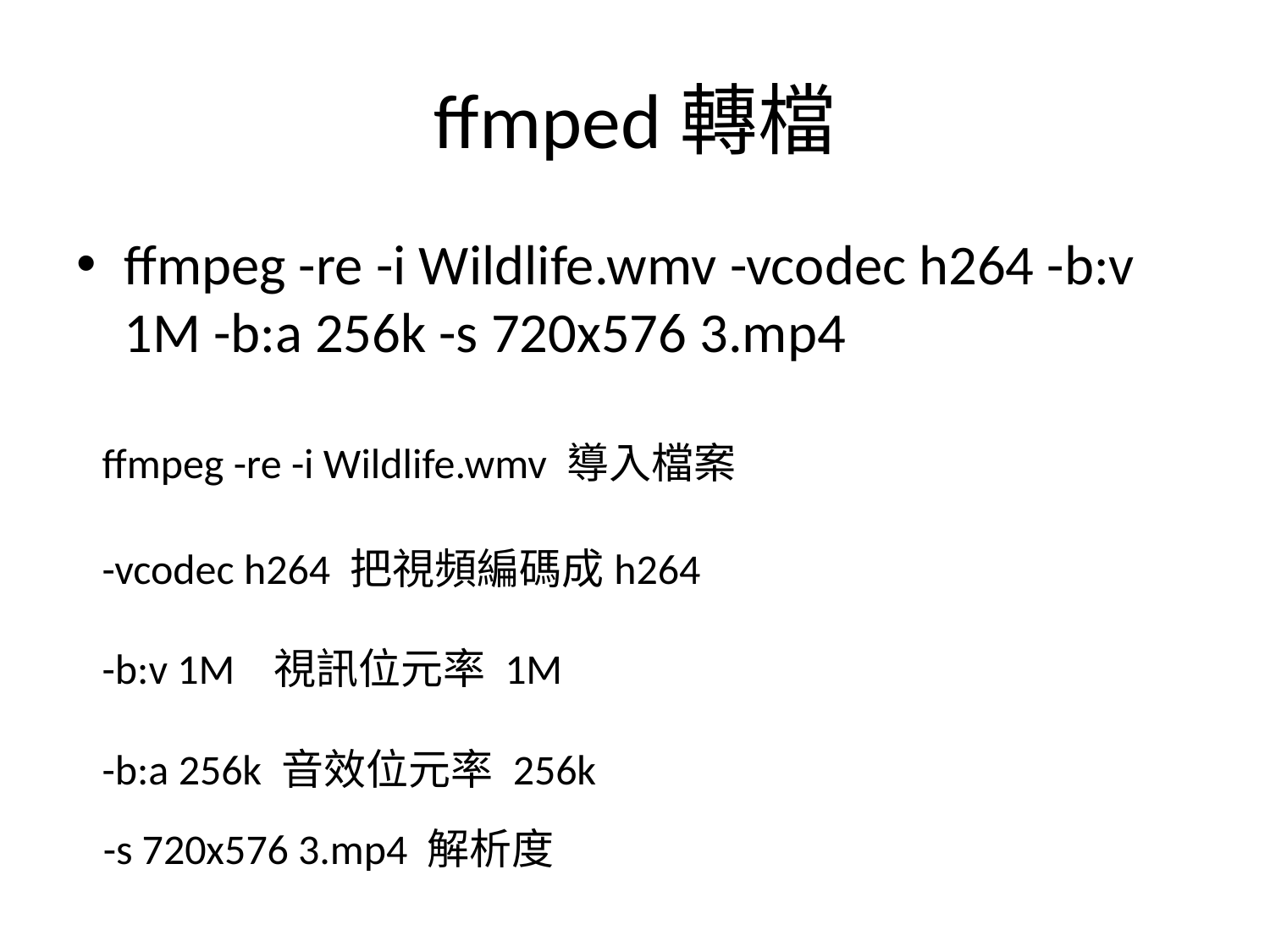

# ffmped轉檔
ffmpeg -re -i Wildlife.wmv -vcodec h264 -b:v 1M -b:a 256k -s 720x576 3.mp4
ffmpeg -re -i Wildlife.wmv 導入檔案
-vcodec h264 把視頻編碼成h264
-b:v 1M   視訊位元率 1M
-b:a 256k 音效位元率 256k
-s 720x576 3.mp4 解析度